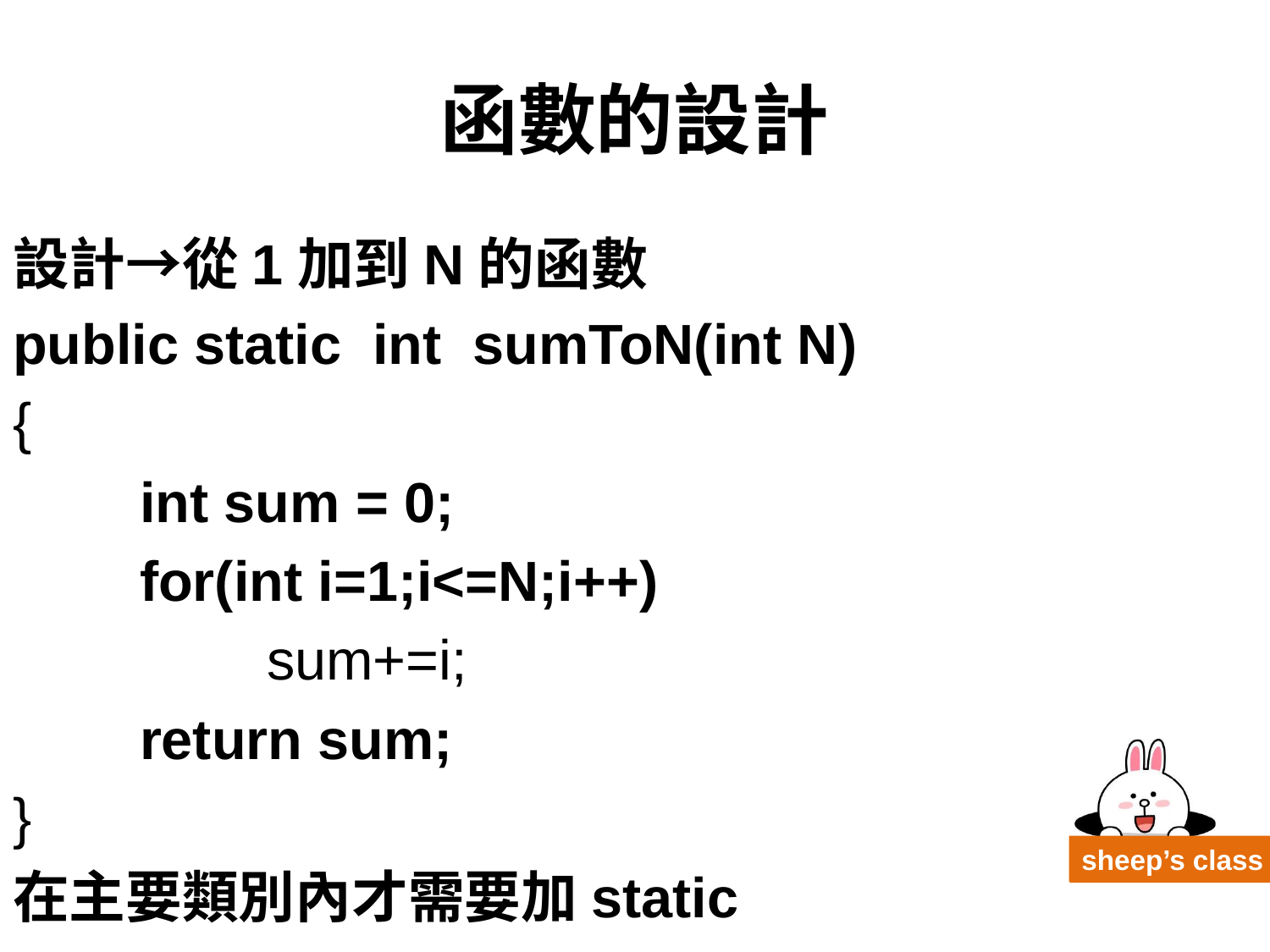

# 函數的設計
設計→從1加到N的函數
public static  int  sumToN(int N)
{
	int sum = 0;
	for(int i=1;i<=N;i++)
		sum+=i;
	return sum;
}
在主要類別內才需要加static